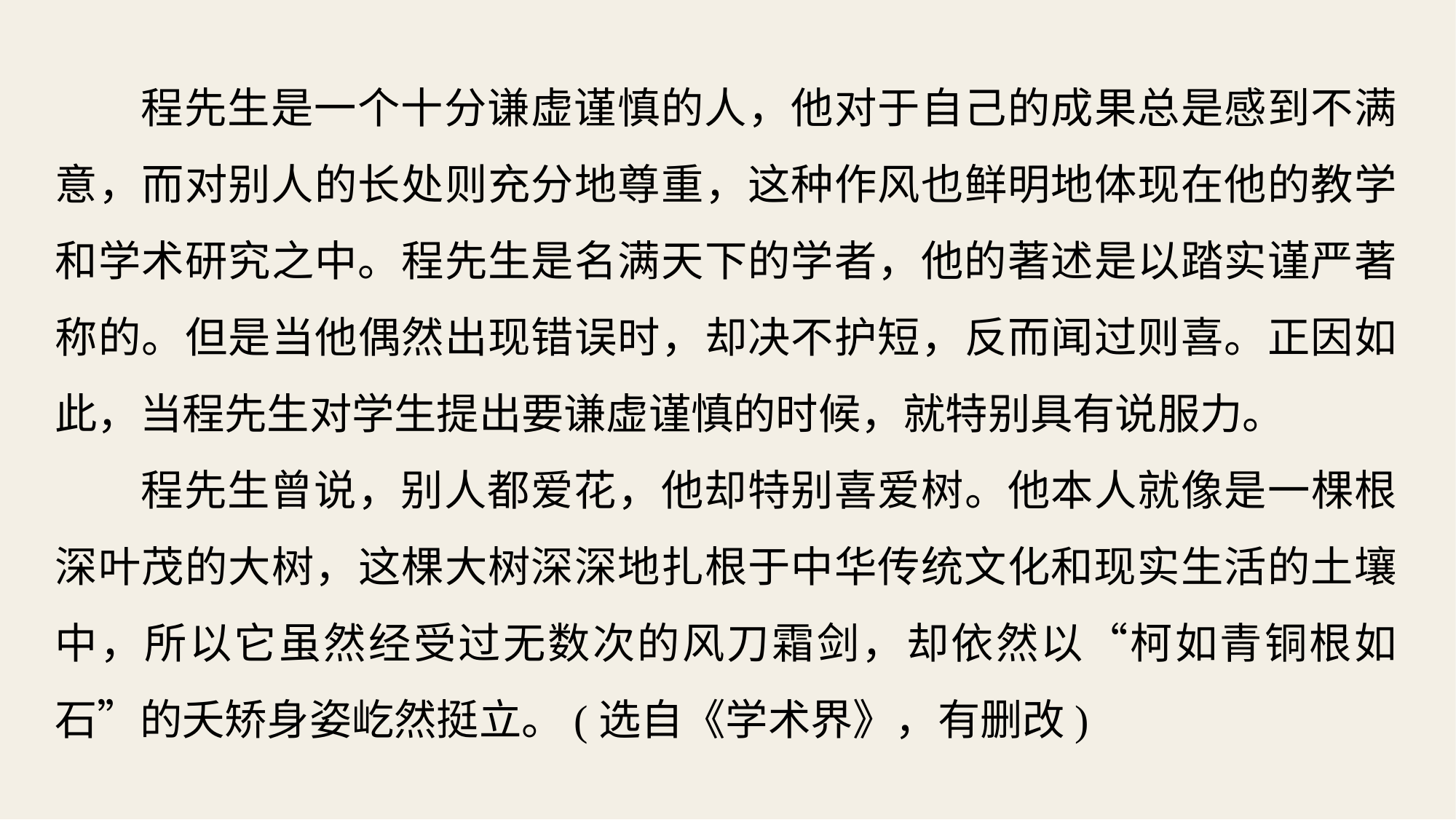

程先生是一个十分谦虚谨慎的人，他对于自己的成果总是感到不满意，而对别人的长处则充分地尊重，这种作风也鲜明地体现在他的教学和学术研究之中。程先生是名满天下的学者，他的著述是以踏实谨严著称的。但是当他偶然出现错误时，却决不护短，反而闻过则喜。正因如此，当程先生对学生提出要谦虚谨慎的时候，就特别具有说服力。
程先生曾说，别人都爱花，他却特别喜爱树。他本人就像是一棵根深叶茂的大树，这棵大树深深地扎根于中华传统文化和现实生活的土壤中，所以它虽然经受过无数次的风刀霜剑，却依然以“柯如青铜根如石”的夭矫身姿屹然挺立。(选自《学术界》，有删改)